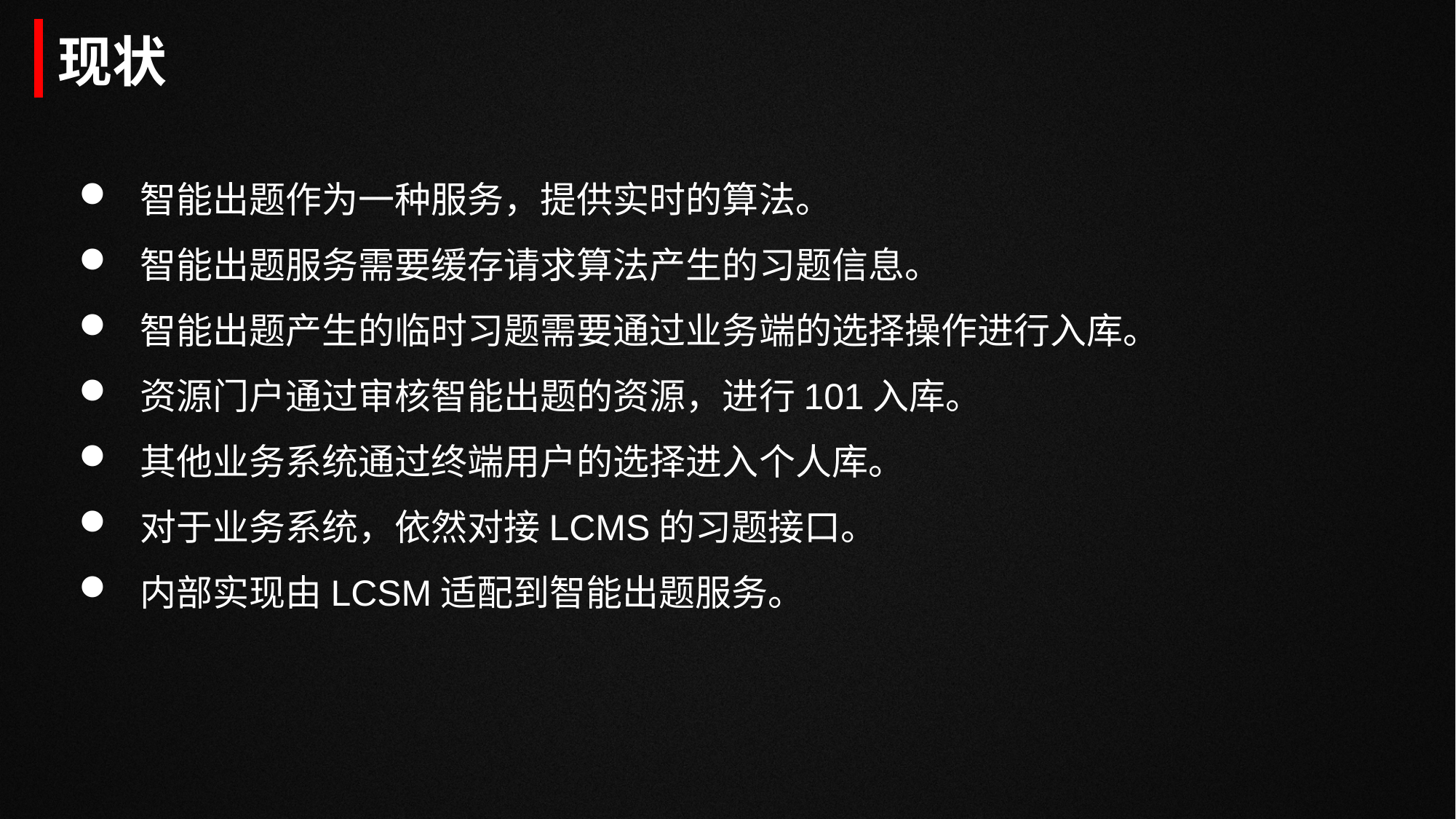

现状
智能出题作为一种服务，提供实时的算法。
智能出题服务需要缓存请求算法产生的习题信息。
智能出题产生的临时习题需要通过业务端的选择操作进行入库。
资源门户通过审核智能出题的资源，进行101入库。
其他业务系统通过终端用户的选择进入个人库。
对于业务系统，依然对接LCMS的习题接口。
内部实现由LCSM适配到智能出题服务。